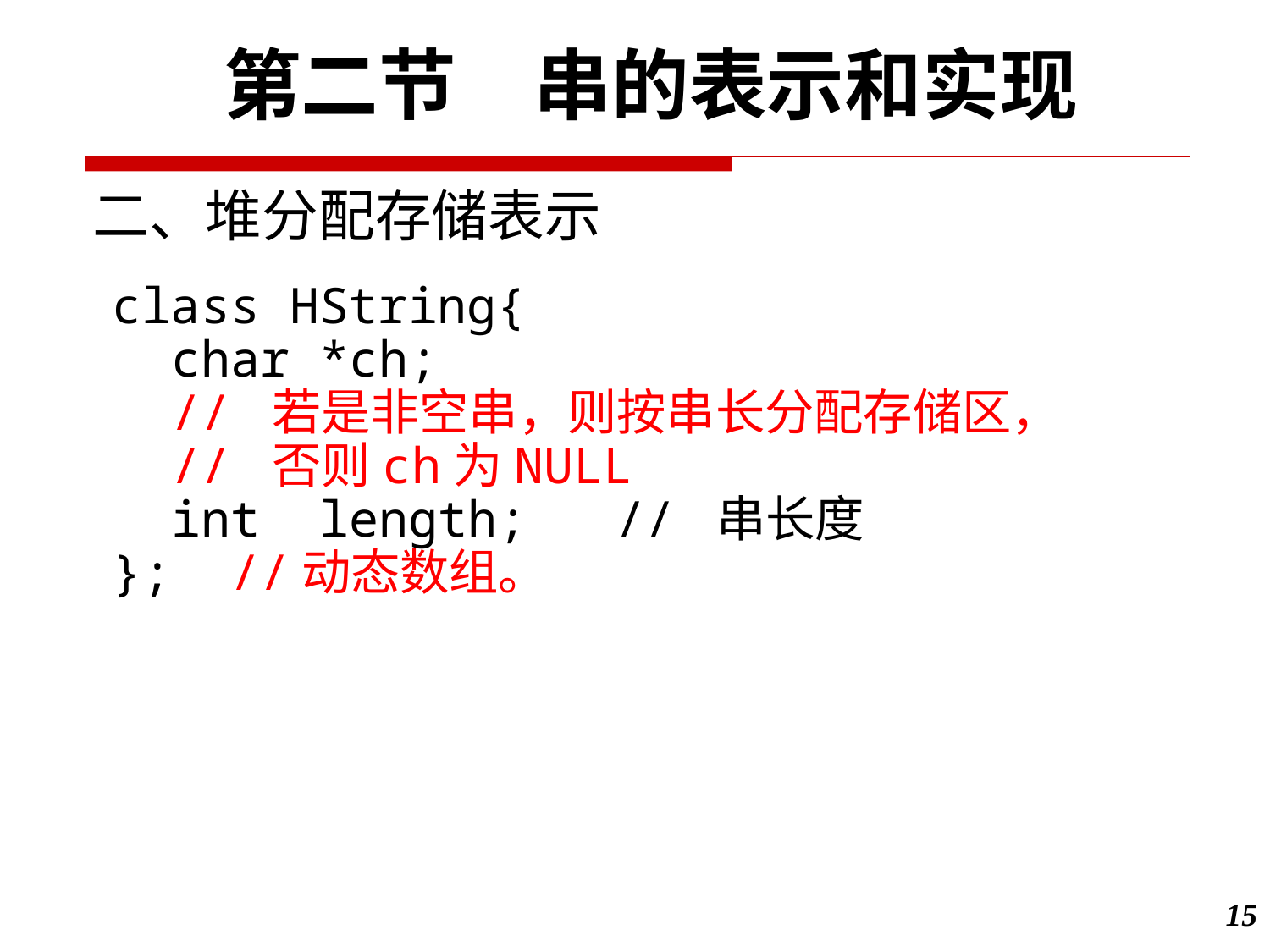

第二节　串的表示和实现
二、堆分配存储表示
 class HString{
   char *ch;
   // 若是非空串，则按串长分配存储区，
   // 否则ch为NULL
   int  length;   // 串长度
 };  //动态数组。
15